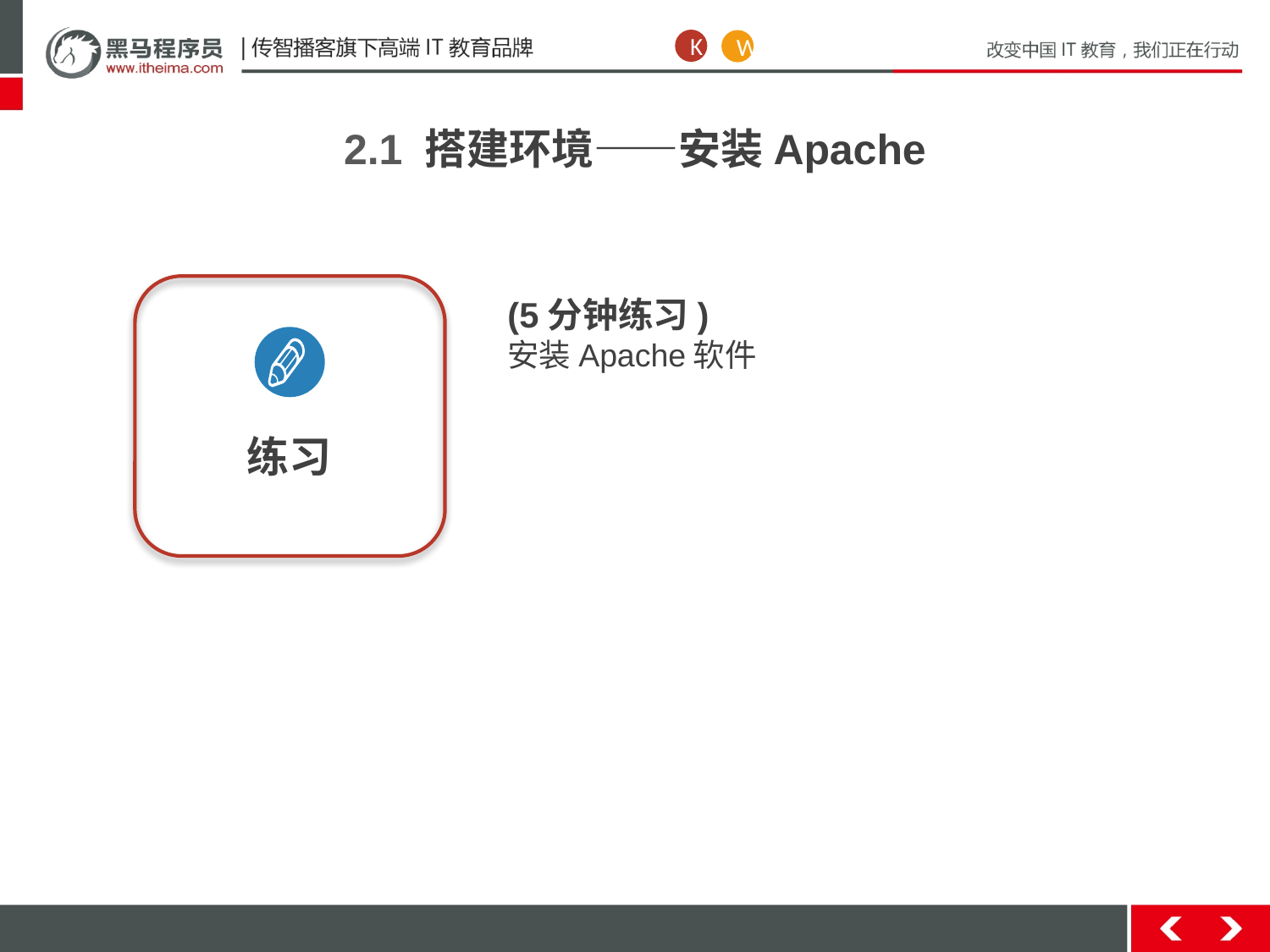

K
W
2.1 搭建环境——安装Apache

练习
(5分钟练习)
安装Apache软件